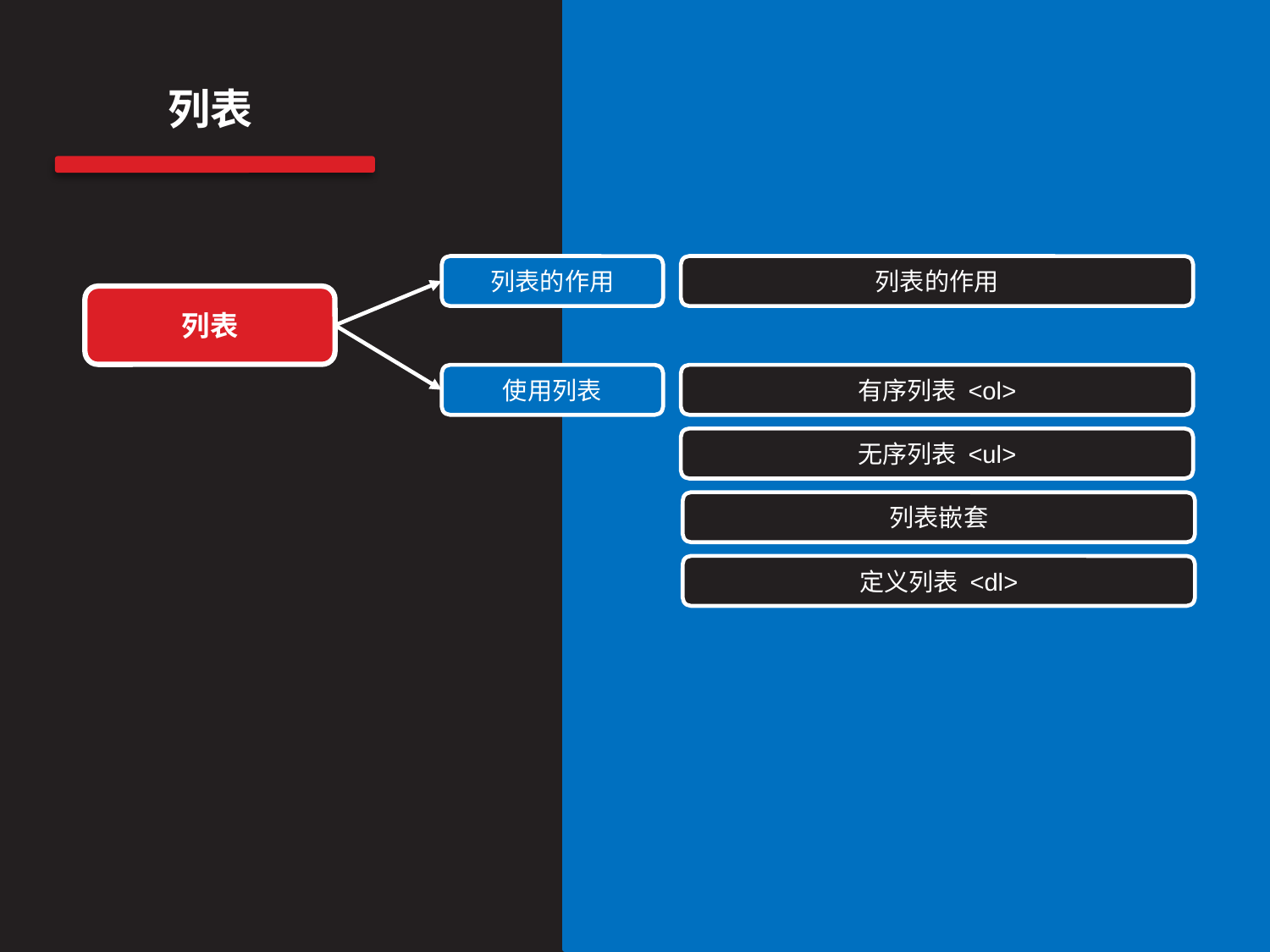

列表

列表的作用
列表的作用
列表
使用列表
有序列表 <ol>
无序列表 <ul>
列表嵌套
定义列表 <dl>